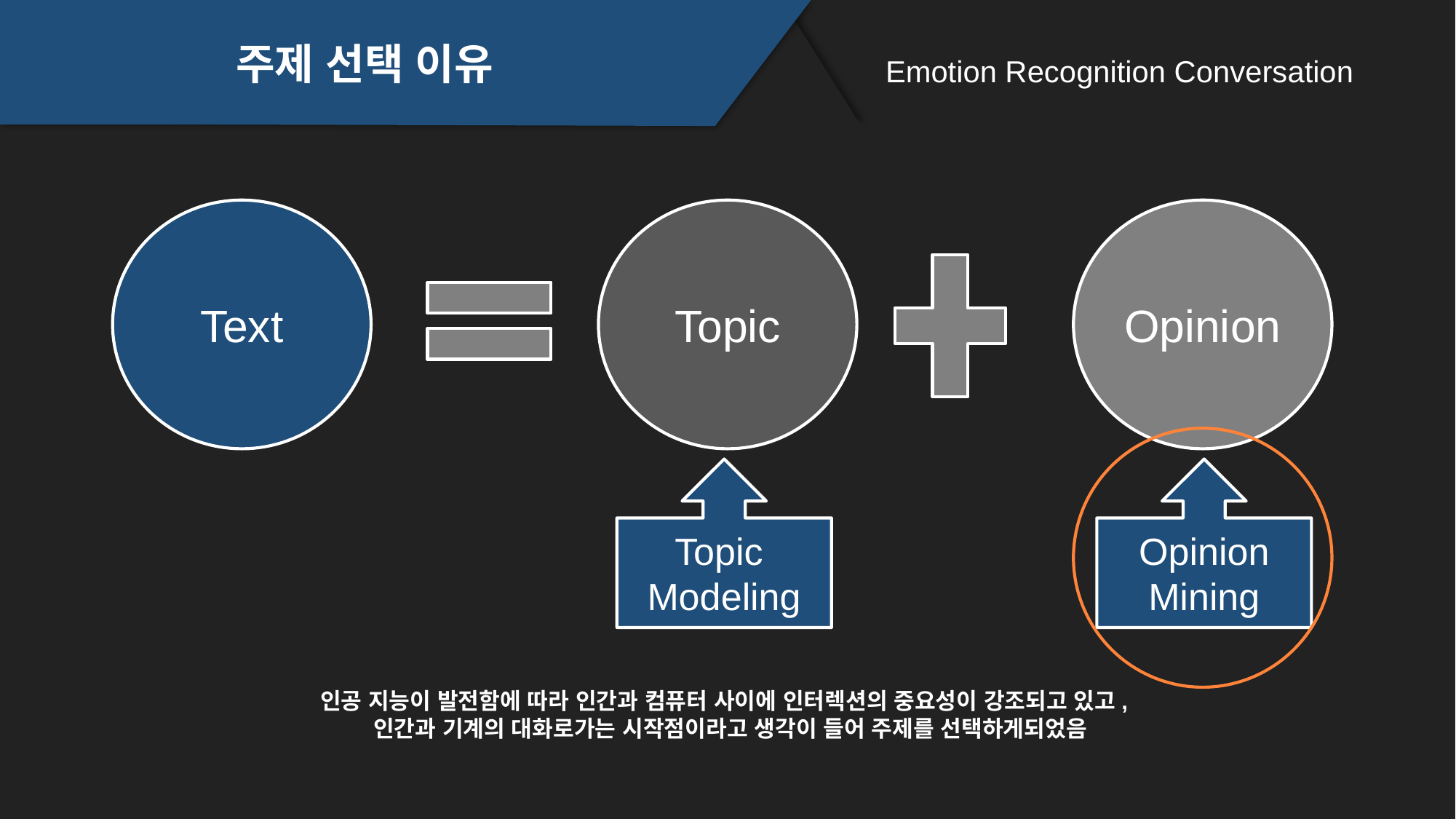

주제 선택 이유

Emotion Recognition Conversation
Text
Topic
Opinion

Topic  Modeling
Opinion
Mining
인공 지능이 발전함에 따라 인간과 컴퓨터 사이에 인터렉션의 중요성이 강조되고 있고,
인간과 기계의 대화로가는 시작점이라고 생각이 들어 주제를 선택하게되었음